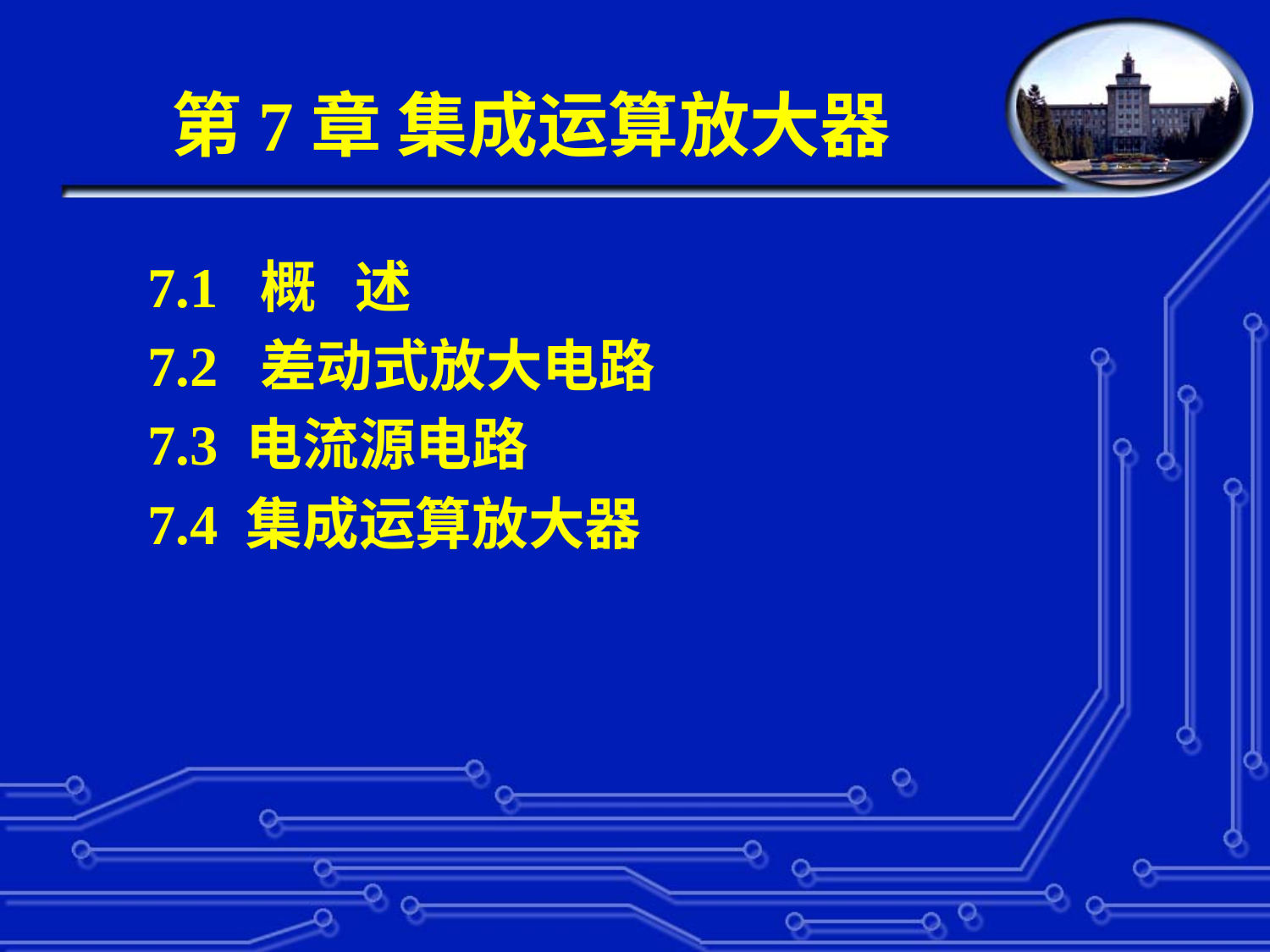

第7章 集成运算放大器
7.1  概   述
7.2  差动式放大电路
7.3 电流源电路
7.4 集成运算放大器